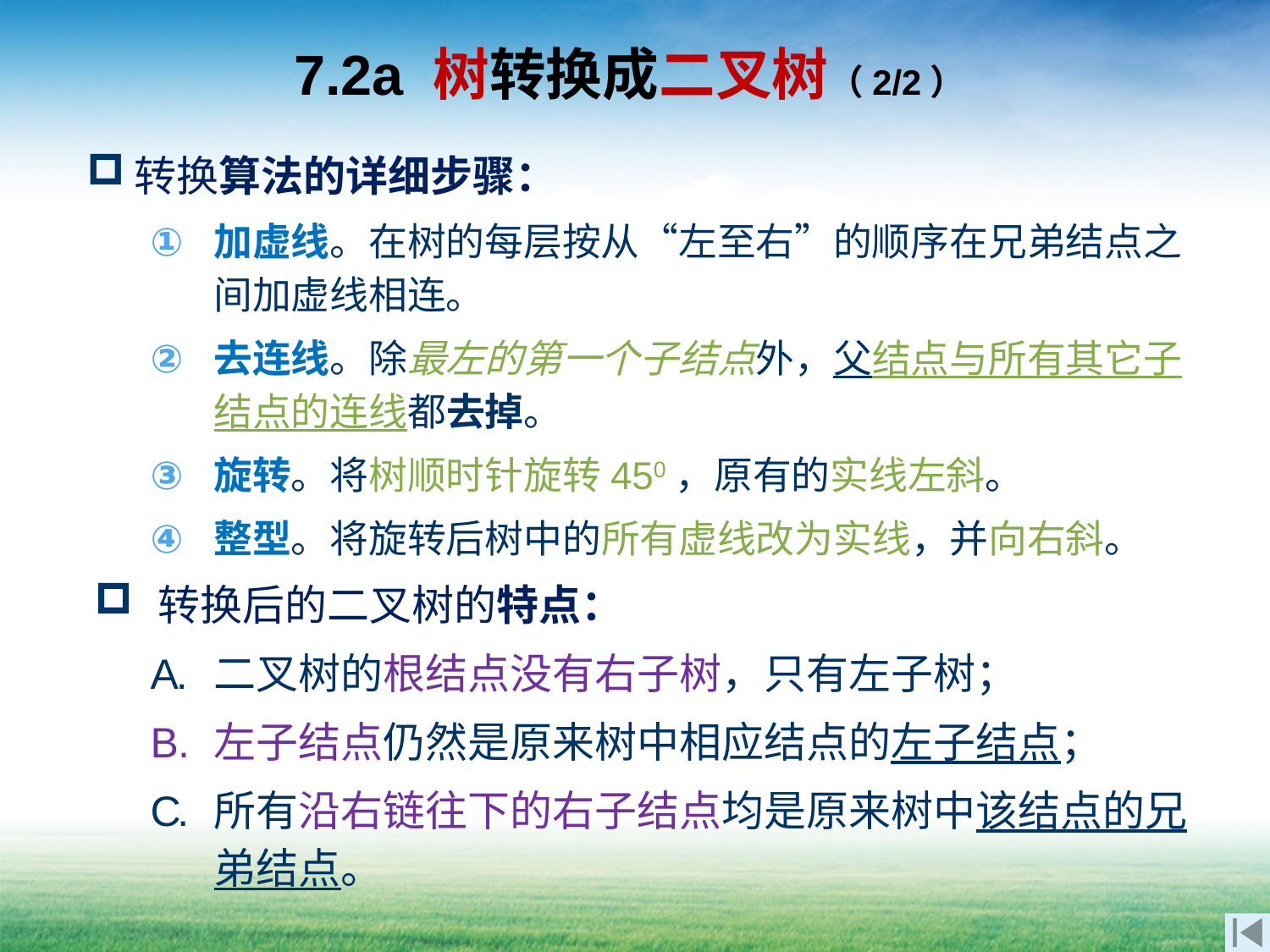

# 7.2a 树转换成二叉树（2/2）
转换算法的详细步骤：
加虚线。在树的每层按从“左至右”的顺序在兄弟结点之间加虚线相连。
去连线。除最左的第一个子结点外，父结点与所有其它子结点的连线都去掉。
旋转。将树顺时针旋转450，原有的实线左斜。
整型。将旋转后树中的所有虚线改为实线，并向右斜。
转换后的二叉树的特点：
二叉树的根结点没有右子树，只有左子树；
左子结点仍然是原来树中相应结点的左子结点；
所有沿右链往下的右子结点均是原来树中该结点的兄弟结点。